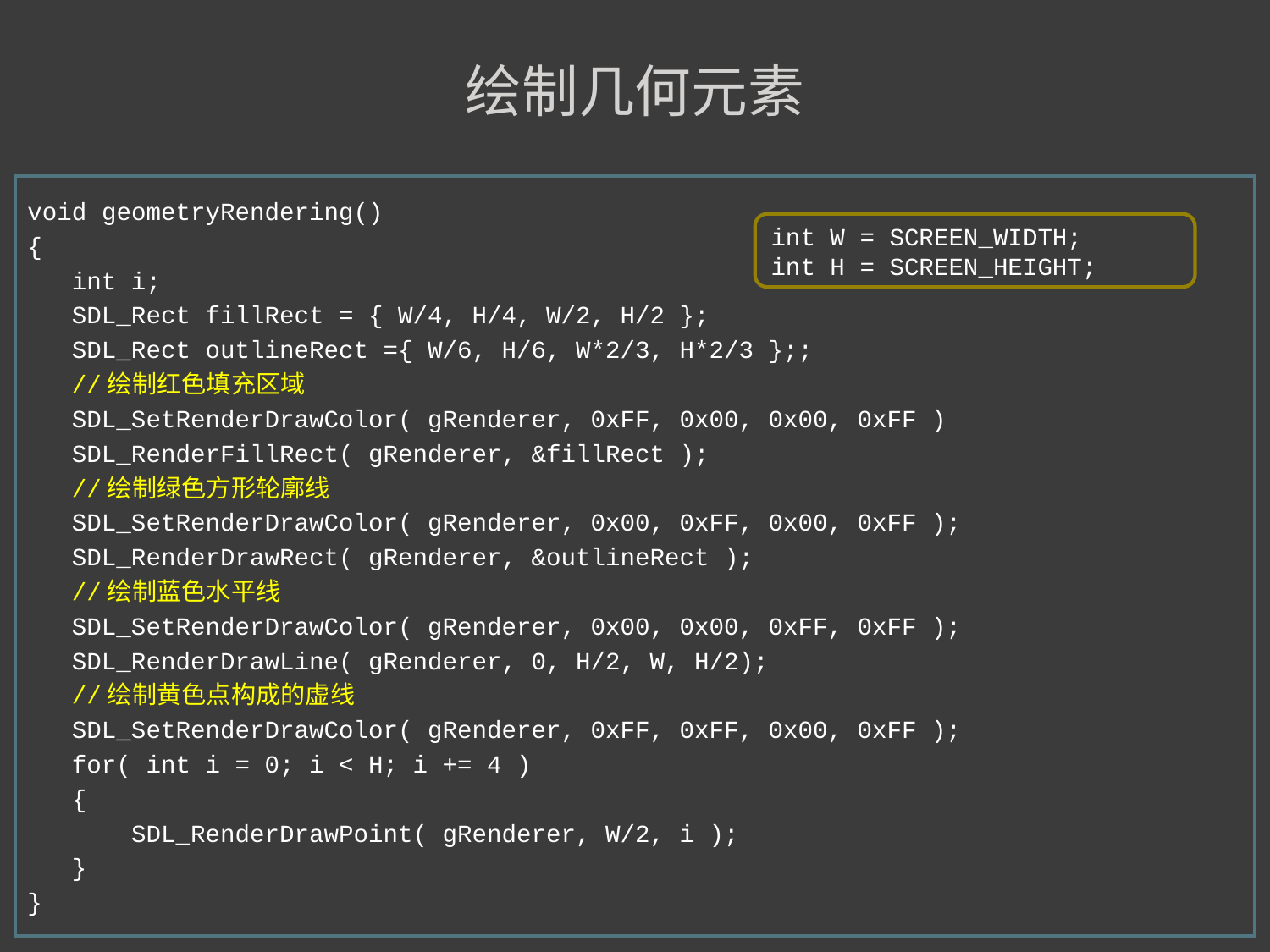

绘制几何元素
void geometryRendering()
{
   int i;
   SDL_Rect fillRect = { W/4, H/4, W/2, H/2 };
   SDL_Rect outlineRect ={ W/6, H/6, W*2/3, H*2/3 };;
   //绘制红色填充区域
   SDL_SetRenderDrawColor( gRenderer, 0xFF, 0x00, 0x00, 0xFF )
   SDL_RenderFillRect( gRenderer, &fillRect );
   //绘制绿色方形轮廓线
   SDL_SetRenderDrawColor( gRenderer, 0x00, 0xFF, 0x00, 0xFF );
   SDL_RenderDrawRect( gRenderer, &outlineRect );
   //绘制蓝色水平线
   SDL_SetRenderDrawColor( gRenderer, 0x00, 0x00, 0xFF, 0xFF );
   SDL_RenderDrawLine( gRenderer, 0, H/2, W, H/2);
   //绘制黄色点构成的虚线
   SDL_SetRenderDrawColor( gRenderer, 0xFF, 0xFF, 0x00, 0xFF );
   for( int i = 0; i < H; i += 4 )
   {
       SDL_RenderDrawPoint( gRenderer, W/2, i );
   }
}
int W = SCREEN_WIDTH;
int H = SCREEN_HEIGHT;